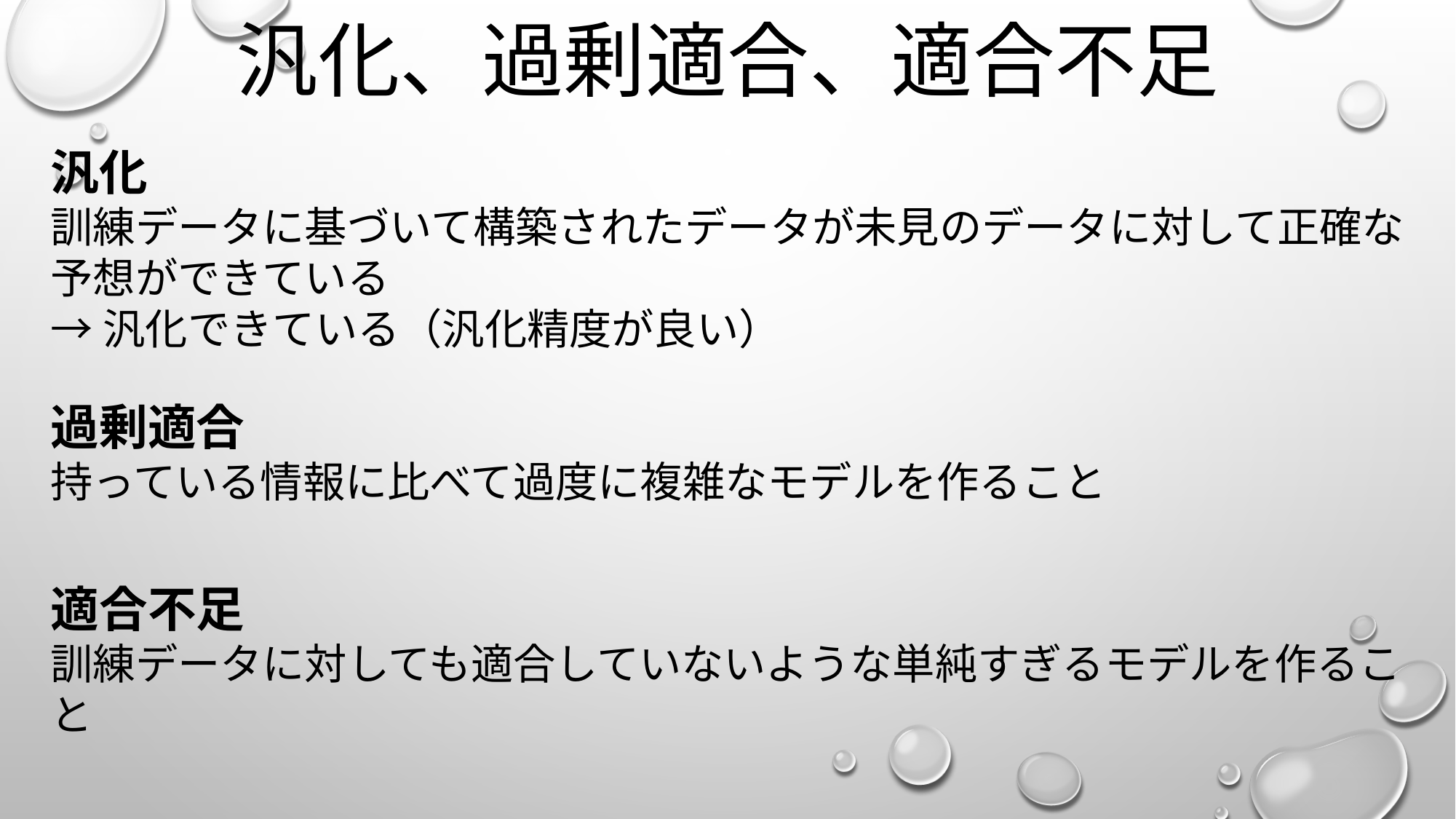

汎化、過剰適合、適合不足
汎化
訓練データに基づいて構築されたデータが未見のデータに対して正確な予想ができている
→汎化できている（汎化精度が良い）

過剰適合
持っている情報に比べて過度に複雑なモデルを作ること

適合不足
訓練データに対しても適合していないような単純すぎるモデルを作ること